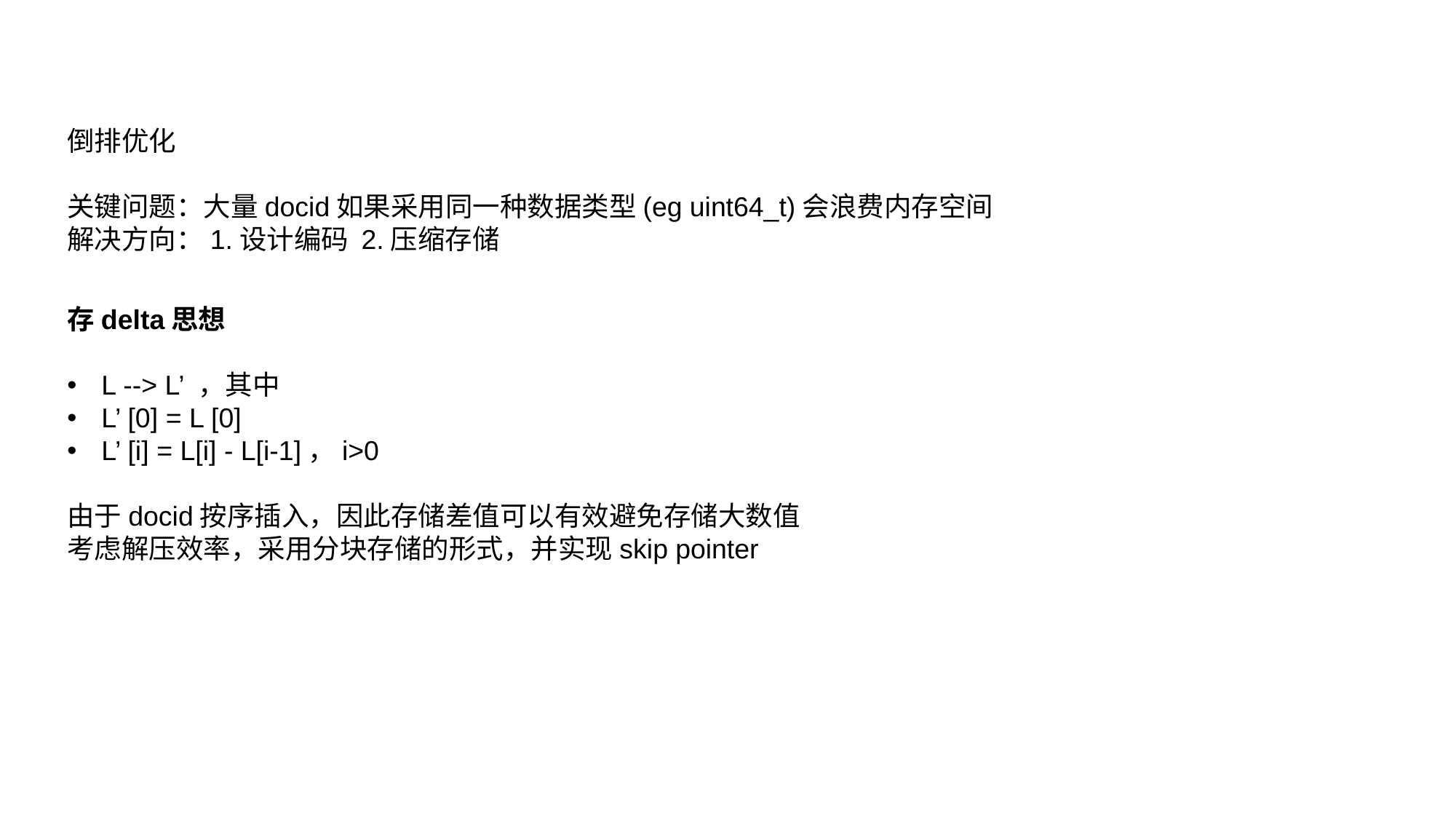

倒排优化

关键问题：大量docid如果采用同一种数据类型(eg uint64_t)会浪费内存空间
解决方向：1.设计编码 2.压缩存储
存delta思想

L --> L’ ，其中
L’ [0] = L [0]
L’ [i] = L[i] - L[i-1]，i>0

由于docid按序插入，因此存储差值可以有效避免存储大数值
考虑解压效率，采用分块存储的形式，并实现skip pointer